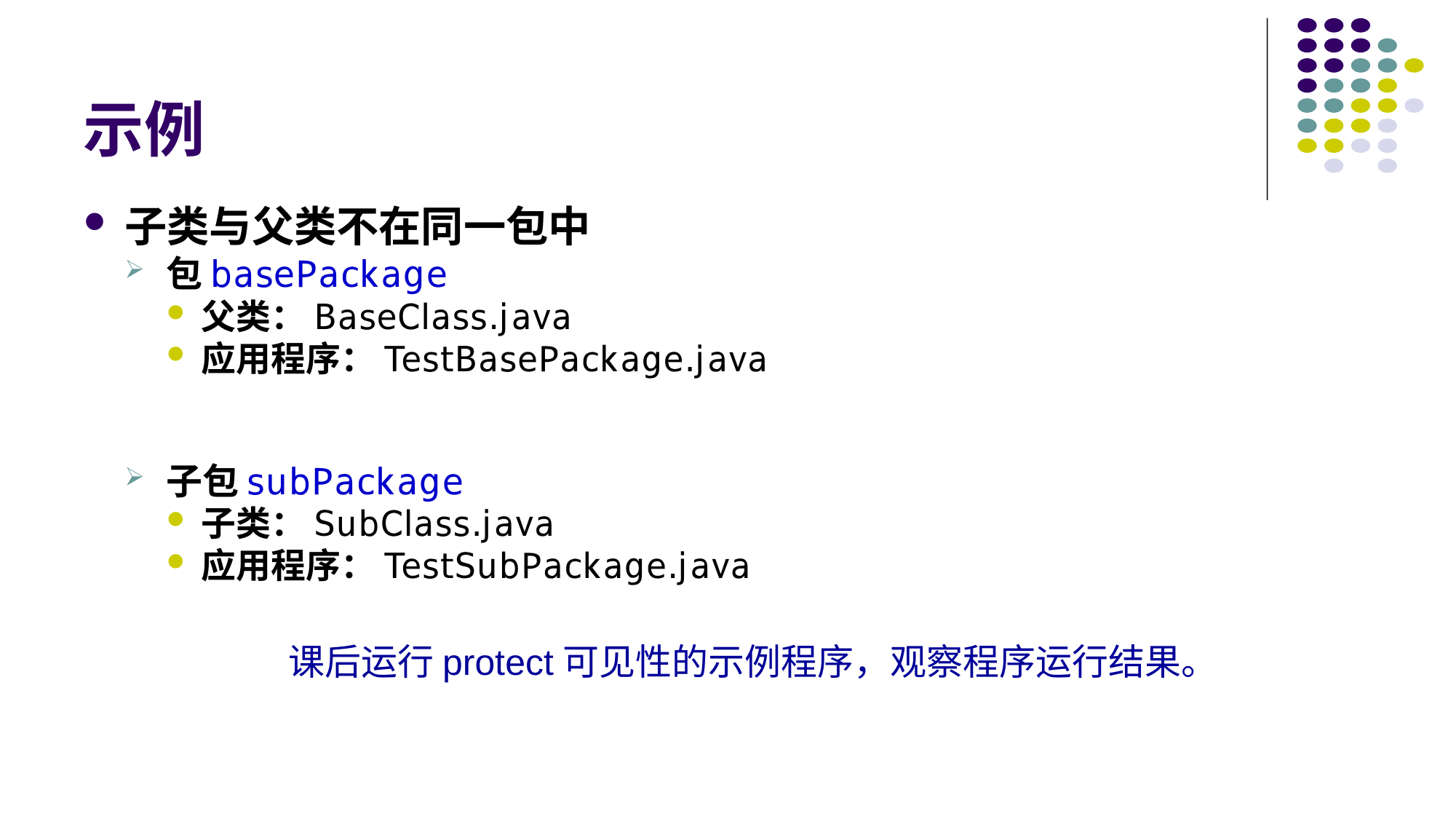

# 示例
子类与父类不在同一包中
包basePackage
父类：BaseClass.java
应用程序：TestBasePackage.java

子包subPackage
子类：SubClass.java
应用程序：TestSubPackage.java
课后运行protect可见性的示例程序，观察程序运行结果。
17